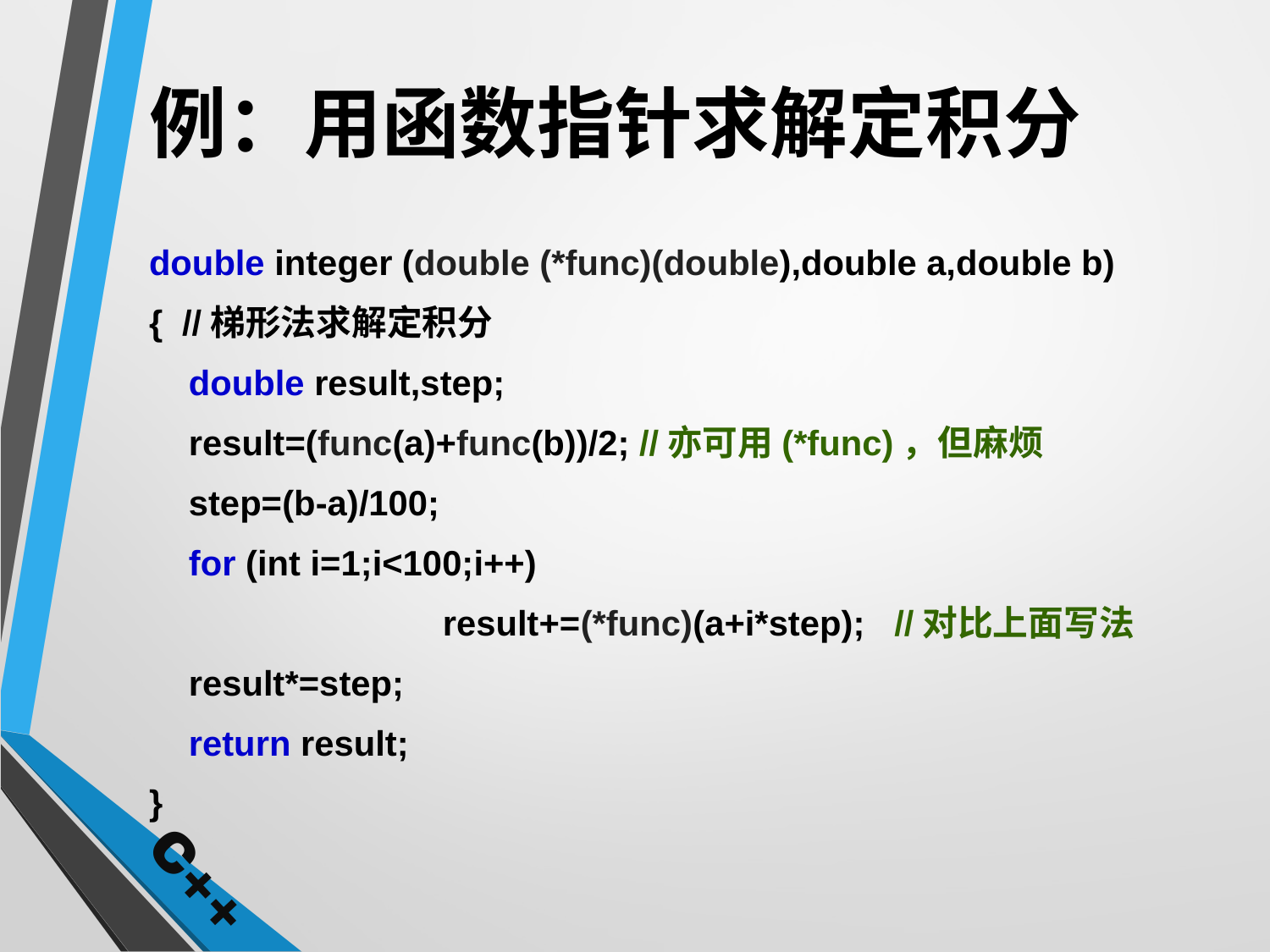

# 例：用函数指针求解定积分
double integer (double (*func)(double),double a,double b)
{  //梯形法求解定积分
	double result,step;
	result=(func(a)+func(b))/2; //亦可用(*func)，但麻烦
	step=(b-a)/100;
	for (int i=1;i<100;i++)
			result+=(*func)(a+i*step);   //对比上面写法
	result*=step;
	return result;
}